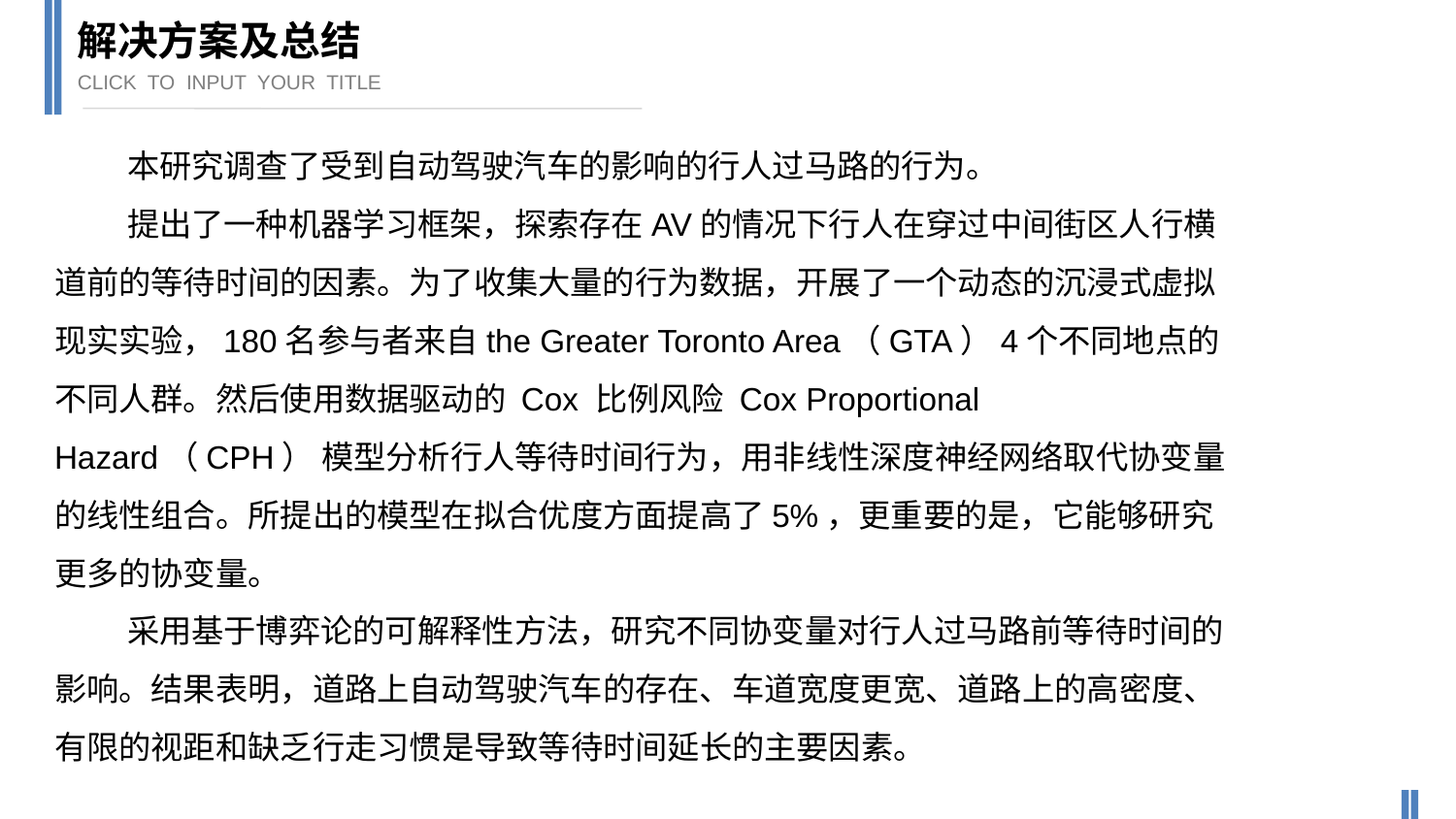

解决方案及总结
CLICK  TO  INPUT  YOUR  TITLE
本研究调查了受到自动驾驶汽车的影响的行人过马路的行为。
提出了一种机器学习框架，探索存在AV的情况下行人在穿过中间街区人行横道前的等待时间的因素。为了收集大量的行为数据，开展了一个动态的沉浸式虚拟现实实验，180名参与者来自the Greater Toronto Area（GTA）4个不同地点的不同人群。然后使用数据驱动的 Cox 比例风险 Cox Proportional Hazard（CPH） 模型分析行人等待时间行为，用非线性深度神经网络取代协变量的线性组合。所提出的模型在拟合优度方面提高了5%，更重要的是，它能够研究更多的协变量。
采用基于博弈论的可解释性方法，研究不同协变量对行人过马路前等待时间的影响。结果表明，道路上自动驾驶汽车的存在、车道宽度更宽、道路上的高密度、有限的视距和缺乏行走习惯是导致等待时间延长的主要因素。